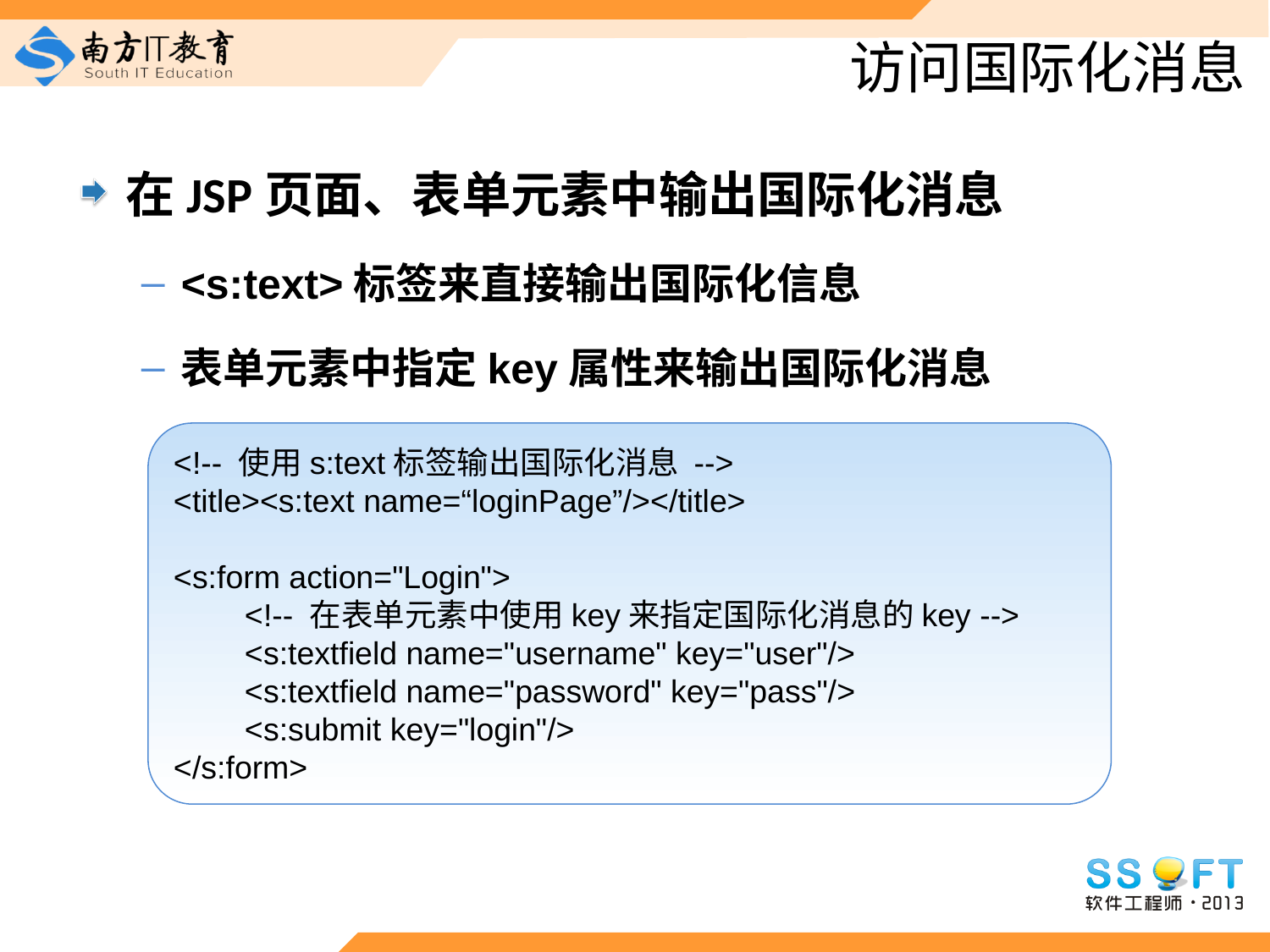

# 访问国际化消息
在JSP页面、表单元素中输出国际化消息
<s:text>标签来直接输出国际化信息
表单元素中指定key属性来输出国际化消息
<!-- 使用s:text标签输出国际化消息 -->
<title><s:text name=“loginPage”/></title>

<s:form action="Login">
        <!-- 在表单元素中使用key来指定国际化消息的key -->
        <s:textfield name="username" key="user"/>
        <s:textfield name="password" key="pass"/>
        <s:submit key="login"/>
</s:form>